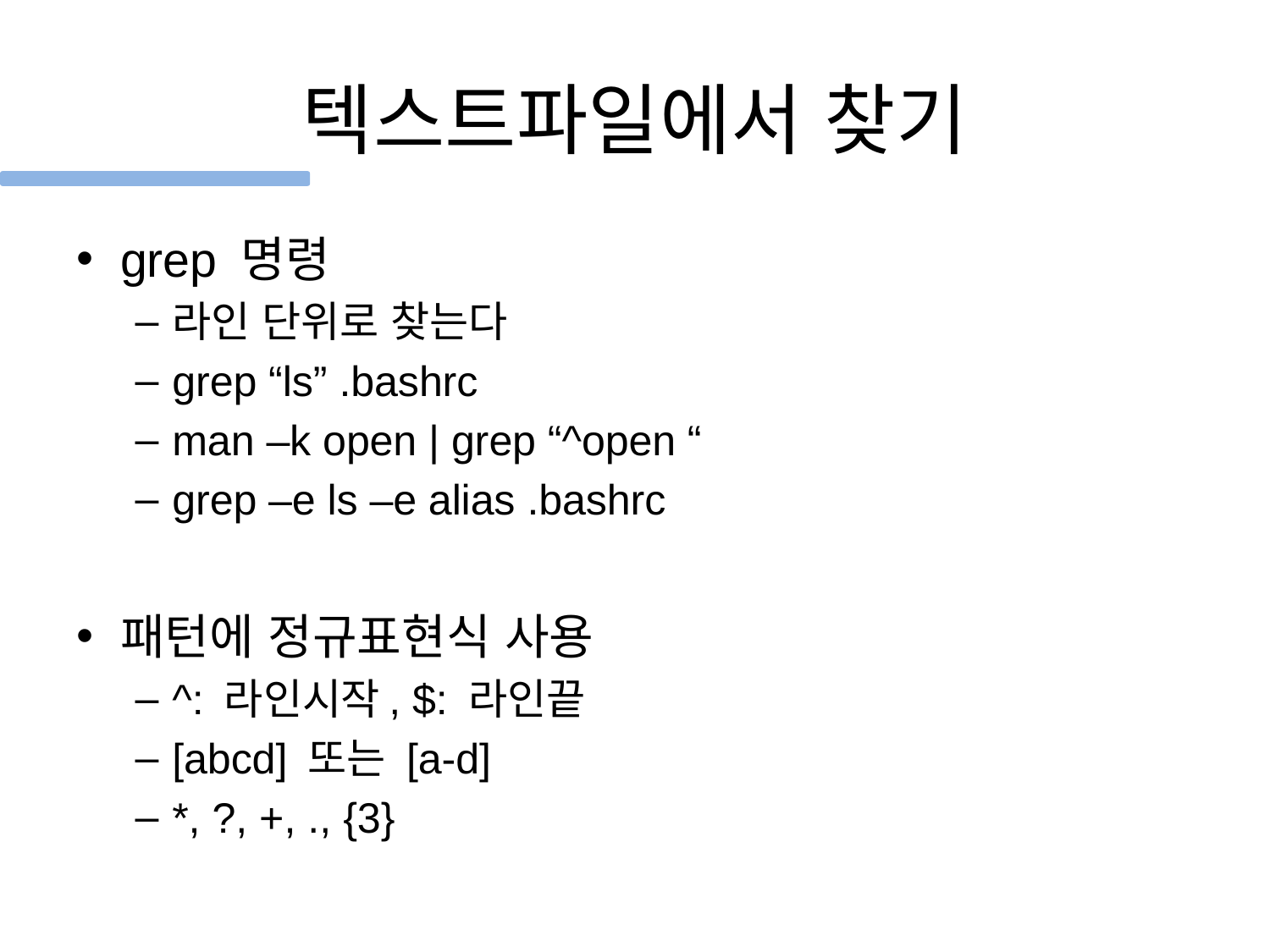

# 텍스트파일에서 찾기

grep 명령
라인 단위로 찾는다
grep “ls” .bashrc
man –k open | grep “^open “
grep –e ls –e alias .bashrc

패턴에 정규표현식 사용
^: 라인시작, $: 라인끝
[abcd] 또는 [a-d]
*, ?, +, ., {3}